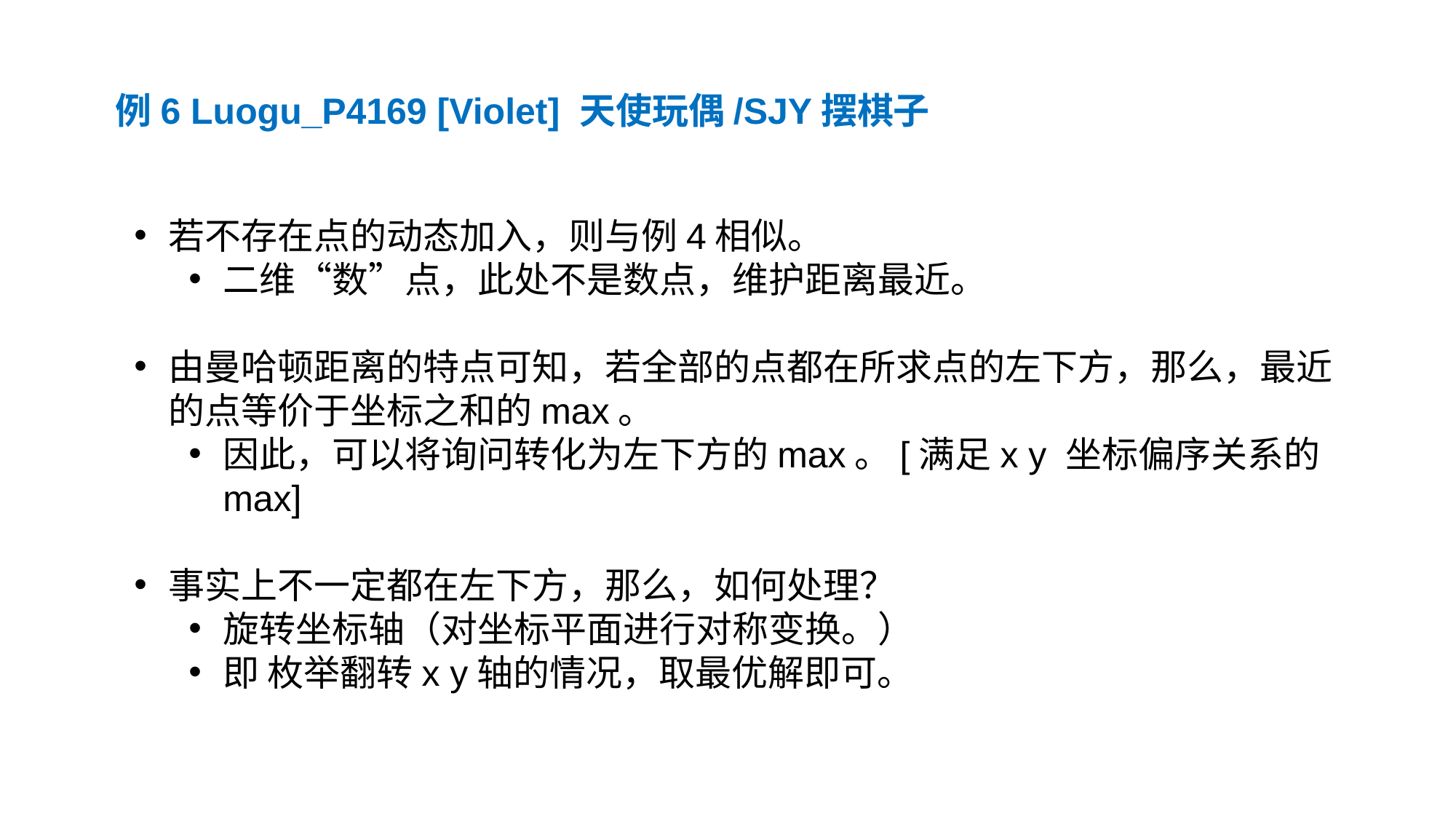

例6 Luogu_P4169 [Violet] 天使玩偶/SJY摆棋子
若不存在点的动态加入，则与例4相似。
二维“数”点，此处不是数点，维护距离最近。

由曼哈顿距离的特点可知，若全部的点都在所求点的左下方，那么，最近的点等价于坐标之和的max。
因此，可以将询问转化为左下方的max。[满足x y 坐标偏序关系的max]

事实上不一定都在左下方，那么，如何处理？
旋转坐标轴（对坐标平面进行对称变换。）
即 枚举翻转x y轴的情况，取最优解即可。